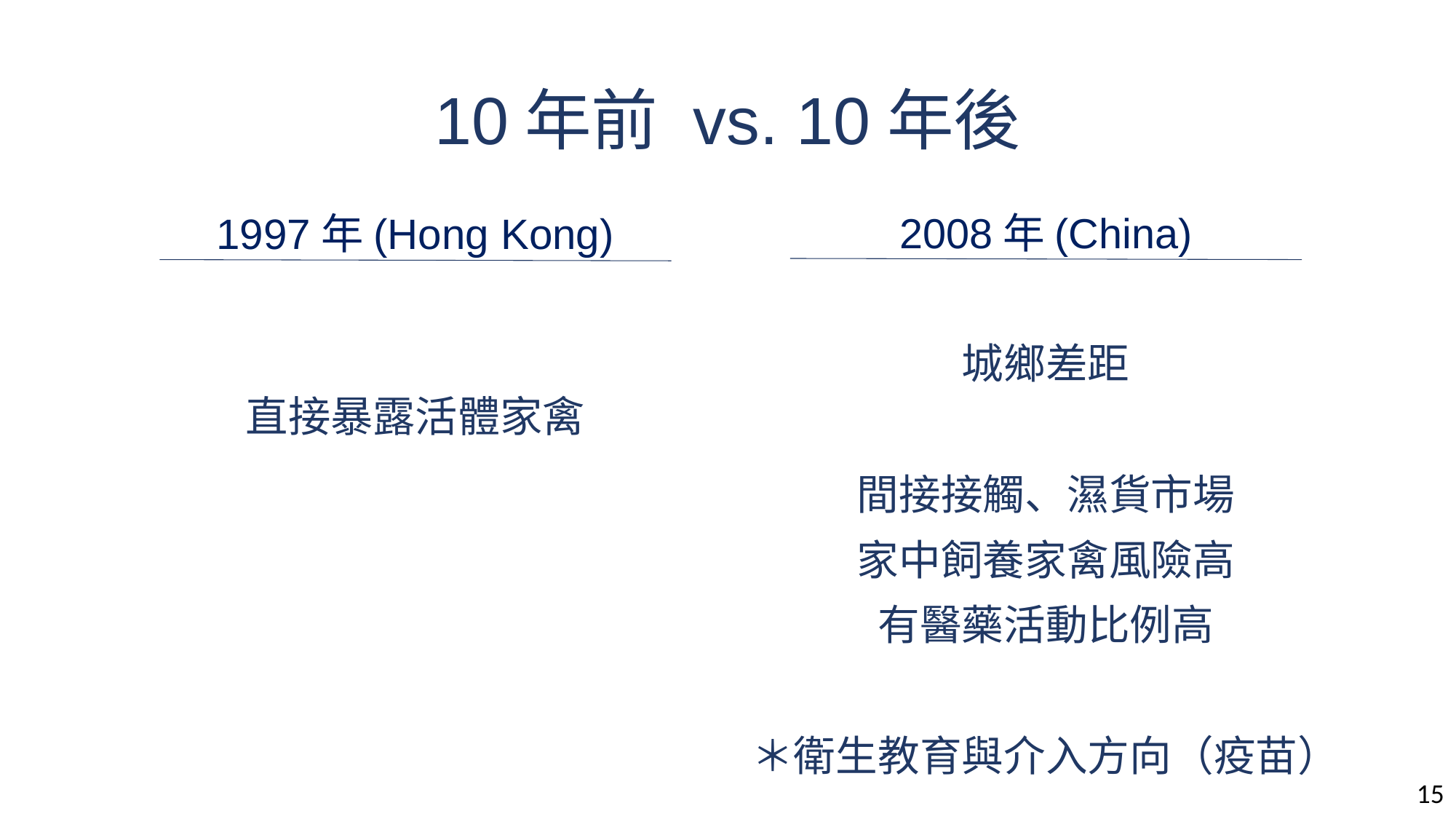

# 10年前 vs. 10年後
1997年(Hong Kong)

直接暴露活體家禽

2008年(China)

城鄉差距

間接接觸、濕貨市場
家中飼養家禽風險高
有醫藥活動比例高

＊衛生教育與介入方向（疫苗）

15